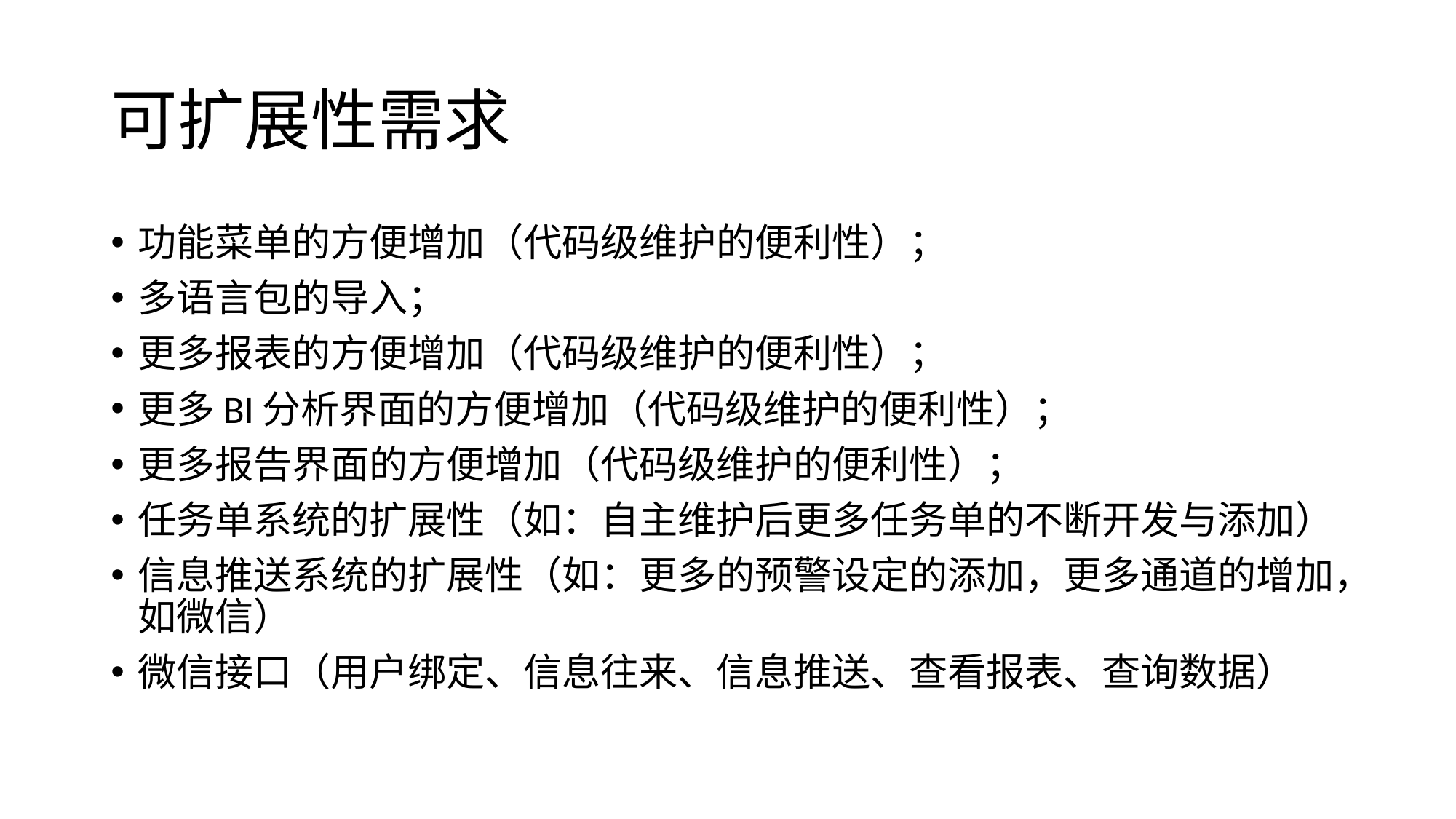

# 可扩展性需求
功能菜单的方便增加（代码级维护的便利性）；
多语言包的导入；
更多报表的方便增加（代码级维护的便利性）；
更多BI分析界面的方便增加（代码级维护的便利性）；
更多报告界面的方便增加（代码级维护的便利性）；
任务单系统的扩展性（如：自主维护后更多任务单的不断开发与添加）
信息推送系统的扩展性（如：更多的预警设定的添加，更多通道的增加，如微信）
微信接口（用户绑定、信息往来、信息推送、查看报表、查询数据）